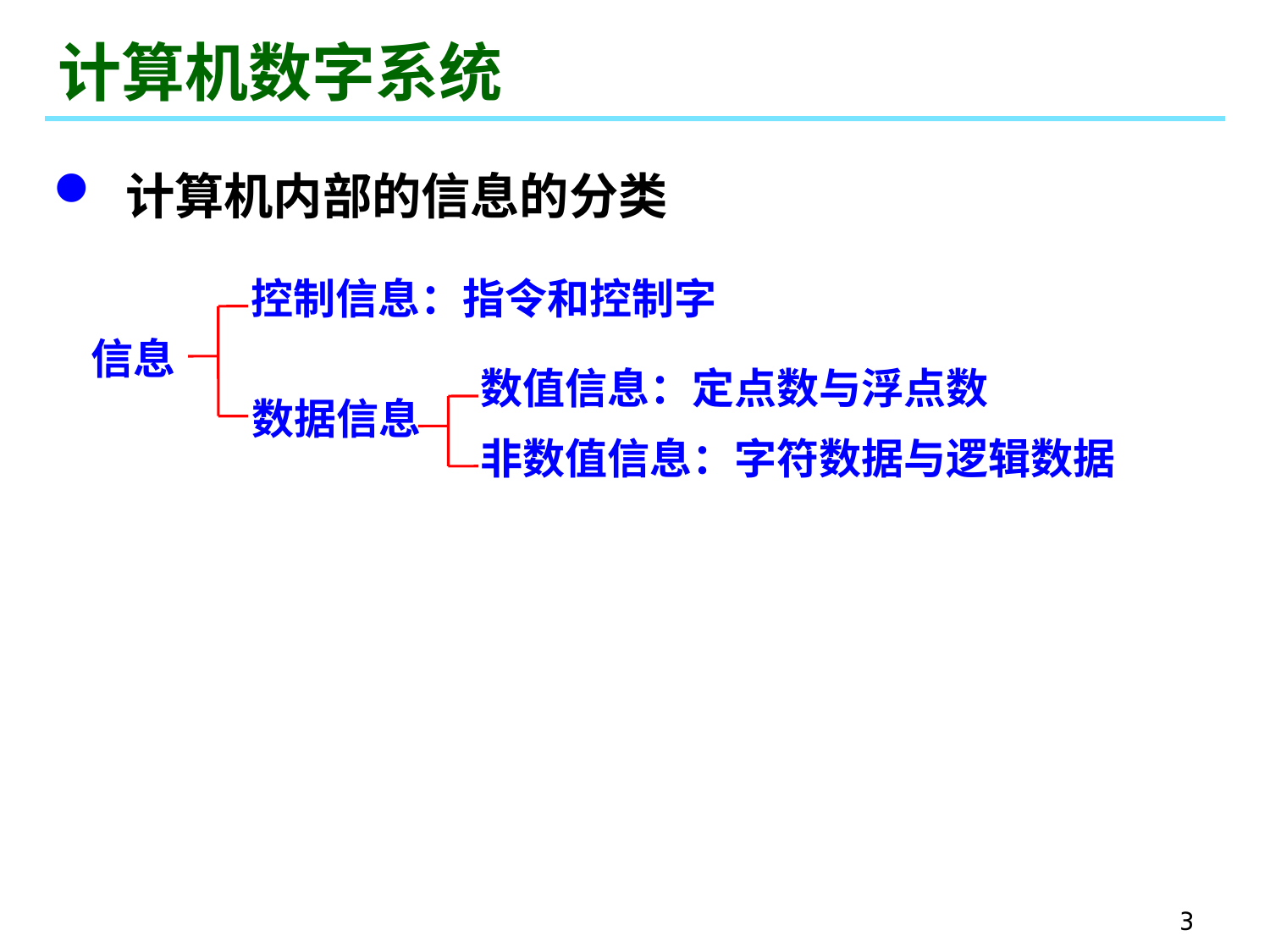

# 计算机数字系统
 计算机内部的信息的分类
控制信息：指令和控制字

信息
数值信息：定点数与浮点数

数据信息

非数值信息：字符数据与逻辑数据

3